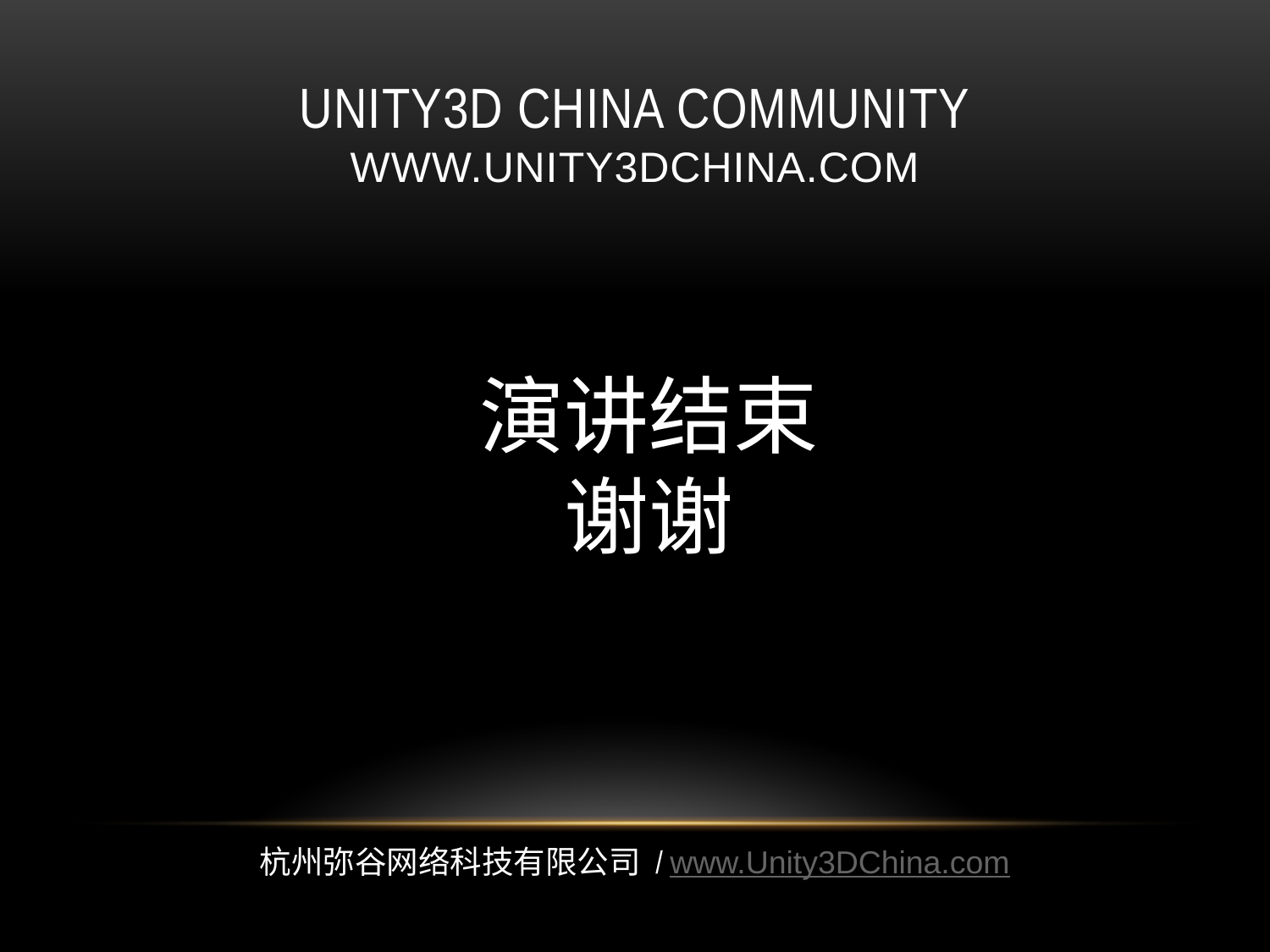

Unity3D China community
www.Unity3Dchina.com
演讲结束
谢谢
杭州弥谷网络科技有限公司 / www.Unity3DChina.com